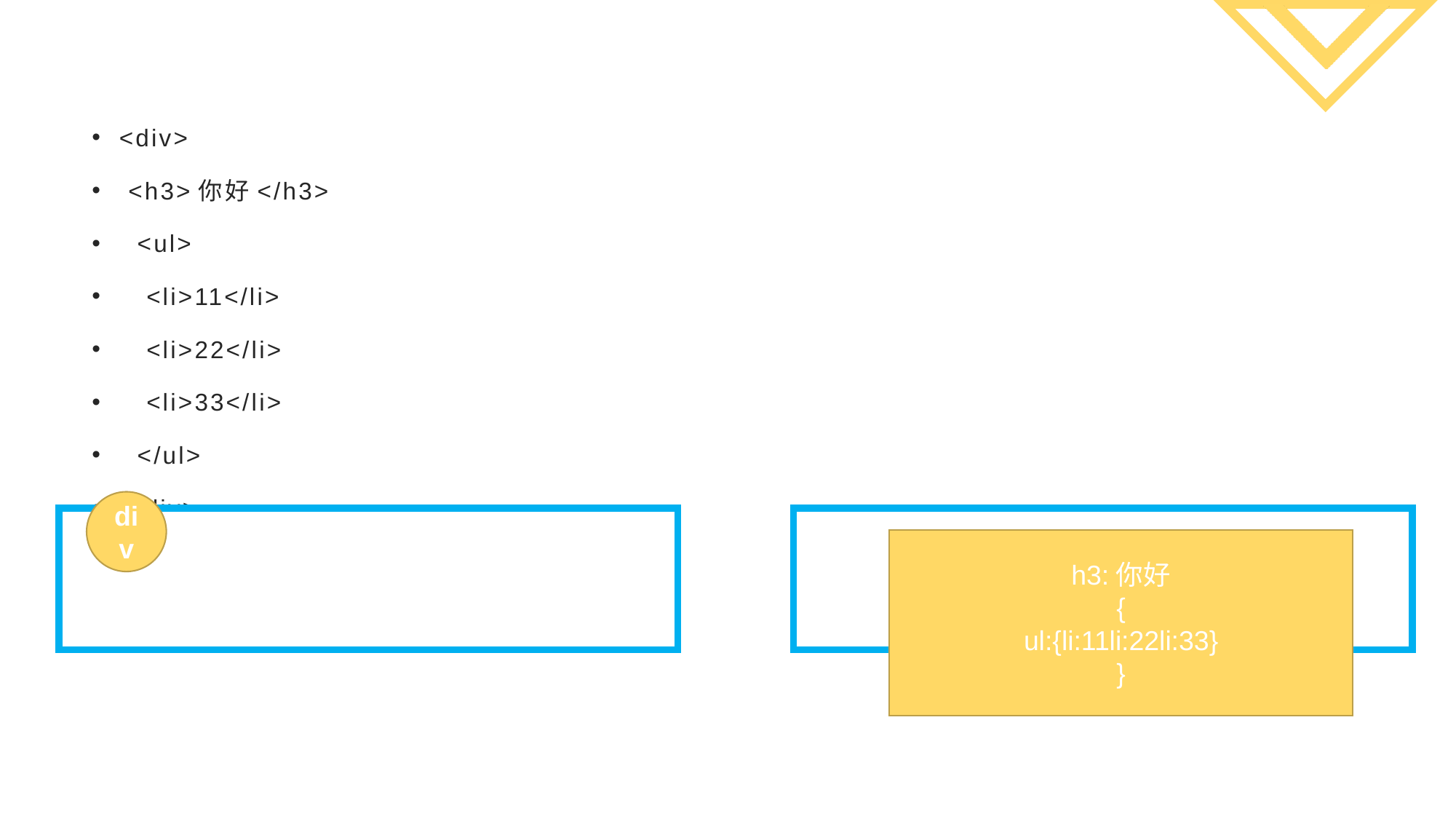

#
<div>
 <h3>你好</h3>
  <ul>
   <li>11</li>
   <li>22</li>
   <li>33</li>
  </ul>
</div>
div

h3:你好
{
ul:{li:11li:22li:33}
}